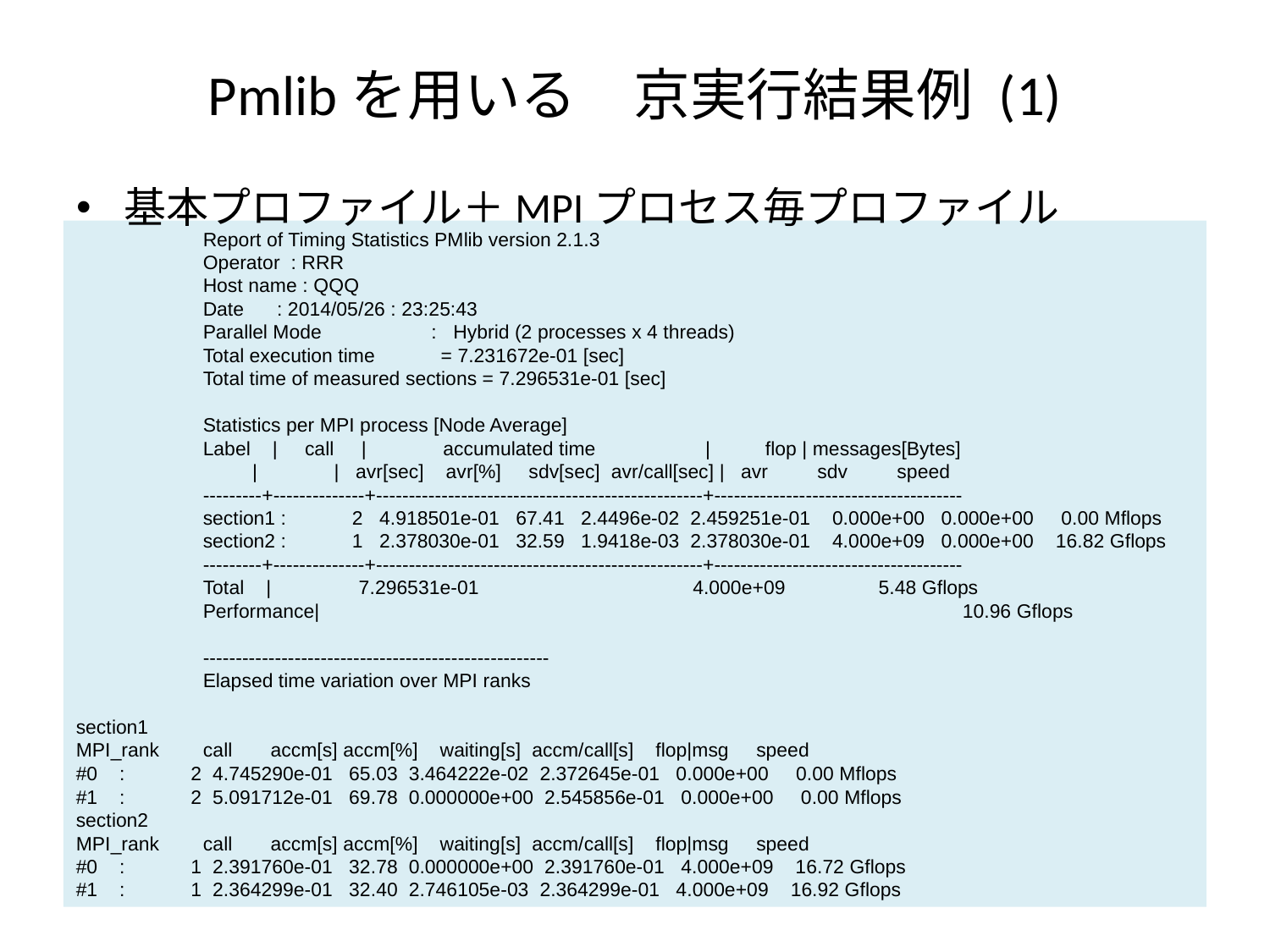

# Pmlibを用いる　京実行結果例 (1)
基本プロファイル＋MPIプロセス毎プロファイル
	Report of Timing Statistics PMlib version 2.1.3
	Operator  : RRR
	Host name : QQQ
	Date      : 2014/05/26 : 23:25:43
	Parallel Mode                    :   Hybrid (2 processes x 4 threads)
	Total execution time            = 7.231672e-01 [sec]
	Total time of measured sections = 7.296531e-01 [sec]

	Statistics per MPI process [Node Average]
	Label    |     call     |              accumulated time                    |          flop | messages[Bytes]
	         |              |   avr[sec]    avr[%]     sdv[sec]  avr/call[sec] |   avr         sdv         speed
	---------+--------------+--------------------------------------------------+--------------------------------------
	section1 :            2   4.918501e-01   67.41   2.4496e-02  2.459251e-01    0.000e+00   0.000e+00     0.00 Mflops
	section2 :            1   2.378030e-01   32.59   1.9418e-03  2.378030e-01    4.000e+09   0.000e+00    16.82 Gflops
	---------+--------------+--------------------------------------------------+--------------------------------------
	Total    |                7.296531e-01                                       4.000e+09                 5.48 Gflops
	Performance| 			                                                                     10.96 Gflops

	-----------------------------------------------------
	Elapsed time variation over MPI ranks

section1
MPI_rank        call       accm[s] accm[%]    waiting[s]  accm/call[s]    flop|msg     speed
#0    :            2  4.745290e-01   65.03  3.464222e-02  2.372645e-01   0.000e+00     0.00 Mflops
#1    :            2  5.091712e-01   69.78  0.000000e+00  2.545856e-01   0.000e+00     0.00 Mflops
section2
MPI_rank        call       accm[s] accm[%]    waiting[s]  accm/call[s]    flop|msg     speed
#0    :            1  2.391760e-01   32.78  0.000000e+00  2.391760e-01   4.000e+09    16.72 Gflops
#1    :            1  2.364299e-01   32.40  2.746105e-03  2.364299e-01   4.000e+09    16.92 Gflops